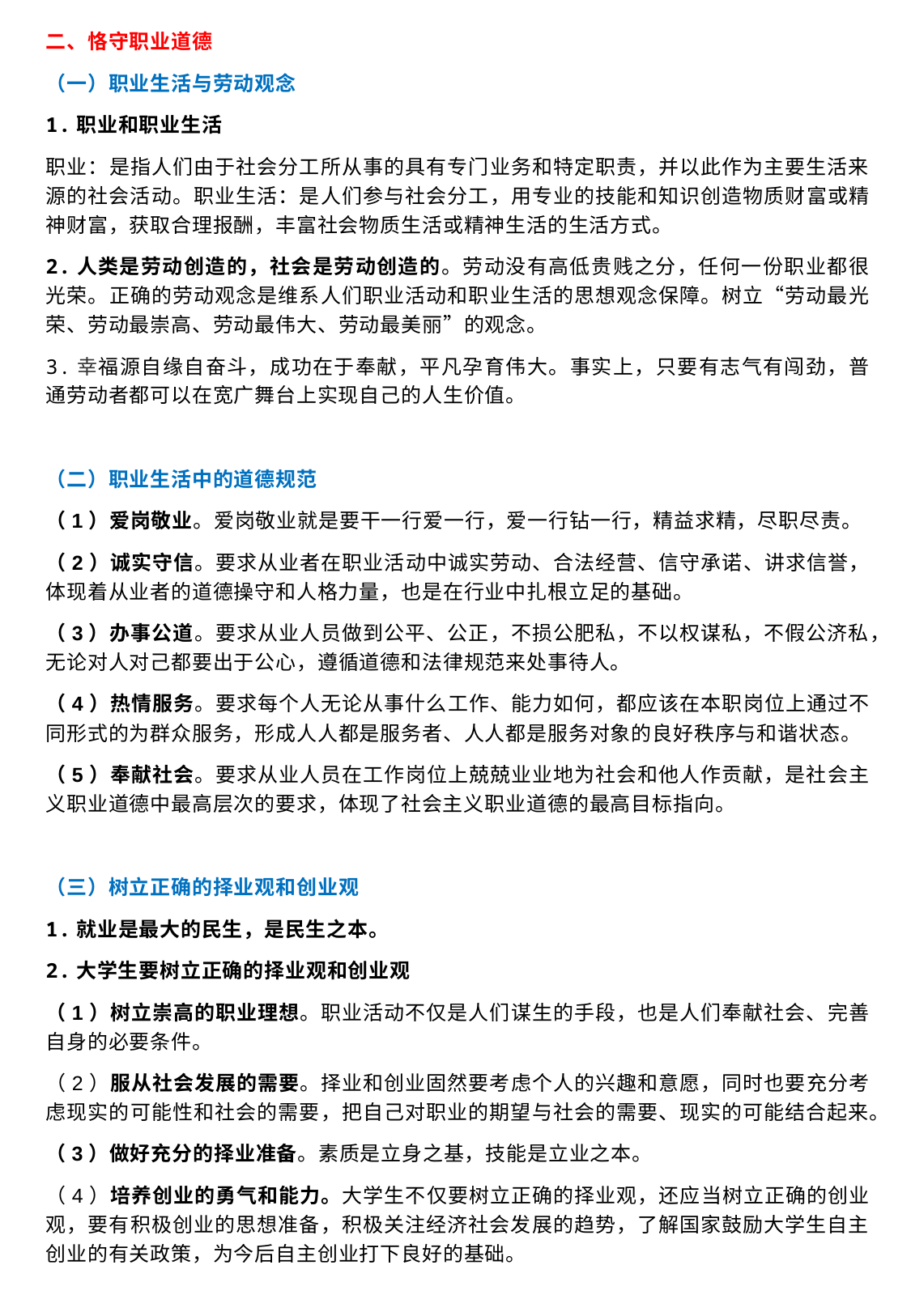

二、恪守职业道德
（一）职业生活与劳动观念
1.职业和职业生活
职业：是指人们由于社会分工所从事的具有专门业务和特定职责，并以此作为主要生活来源的社会活动。职业生活：是人们参与社会分工，用专业的技能和知识创造物质财富或精神财富，获取合理报酬，丰富社会物质生活或精神生活的生活方式。
2.人类是劳动创造的，社会是劳动创造的。劳动没有高低贵贱之分，任何一份职业都很光荣。正确的劳动观念是维系人们职业活动和职业生活的思想观念保障。树立“劳动最光荣、劳动最崇高、劳动最伟大、劳动最美丽”的观念。
3.幸福源自缘自奋斗，成功在于奉献，平凡孕育伟大。事实上，只要有志气有闯劲，普通劳动者都可以在宽广舞台上实现自己的人生价值。

（二）职业生活中的道德规范
（1）爱岗敬业。爱岗敬业就是要干一行爱一行，爱一行钻一行，精益求精，尽职尽责。
（2）诚实守信。要求从业者在职业活动中诚实劳动、合法经营、信守承诺、讲求信誉，体现着从业者的道德操守和人格力量，也是在行业中扎根立足的基础。
（3）办事公道。要求从业人员做到公平、公正，不损公肥私，不以权谋私，不假公济私，无论对人对己都要出于公心，遵循道德和法律规范来处事待人。
（4）热情服务。要求每个人无论从事什么工作、能力如何，都应该在本职岗位上通过不同形式的为群众服务，形成人人都是服务者、人人都是服务对象的良好秩序与和谐状态。
（5）奉献社会。要求从业人员在工作岗位上兢兢业业地为社会和他人作贡献，是社会主义职业道德中最高层次的要求，体现了社会主义职业道德的最高目标指向。

（三）树立正确的择业观和创业观
1.就业是最大的民生，是民生之本。
2.大学生要树立正确的择业观和创业观
（1）树立崇高的职业理想。职业活动不仅是人们谋生的手段，也是人们奉献社会、完善自身的必要条件。
（2）服从社会发展的需要。择业和创业固然要考虑个人的兴趣和意愿，同时也要充分考虑现实的可能性和社会的需要，把自己对职业的期望与社会的需要、现实的可能结合起来。
（3）做好充分的择业准备。素质是立身之基，技能是立业之本。
（4）培养创业的勇气和能力。大学生不仅要树立正确的择业观，还应当树立正确的创业观，要有积极创业的思想准备，积极关注经济社会发展的趋势，了解国家鼓励大学生自主创业的有关政策，为今后自主创业打下良好的基础。